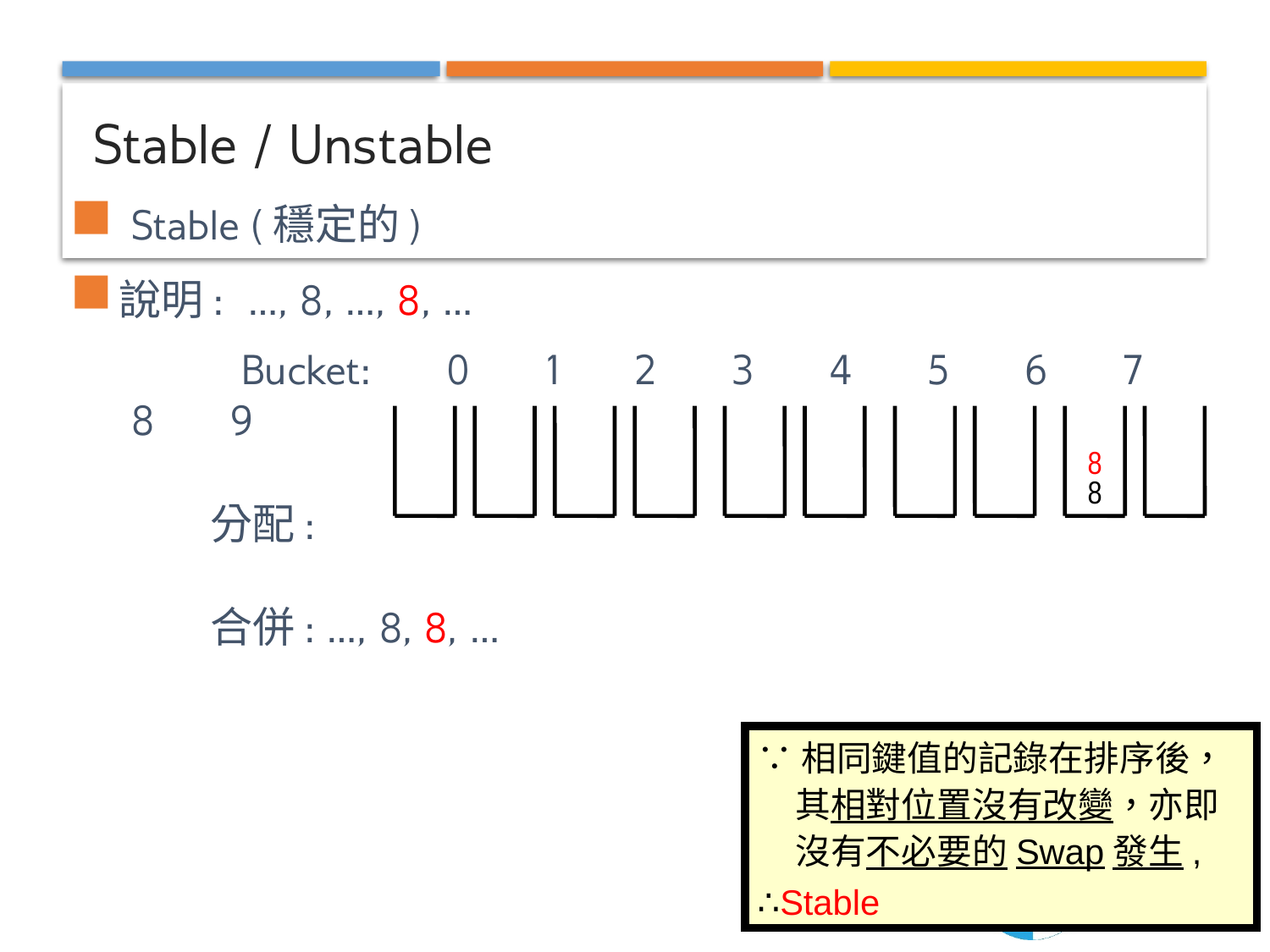

# Stable / Unstable
 Stable (穩定的)
說明:  …, 8, …, 8, …
             Bucket:      0      1      2      3      4      5      6      7      8      9
             分配:
             合併: …, 8, 8, …

8
8
∵相同鍵值的記錄在排序後，其相對位置沒有改變，亦即沒有不必要的Swap發生,
∴Stable